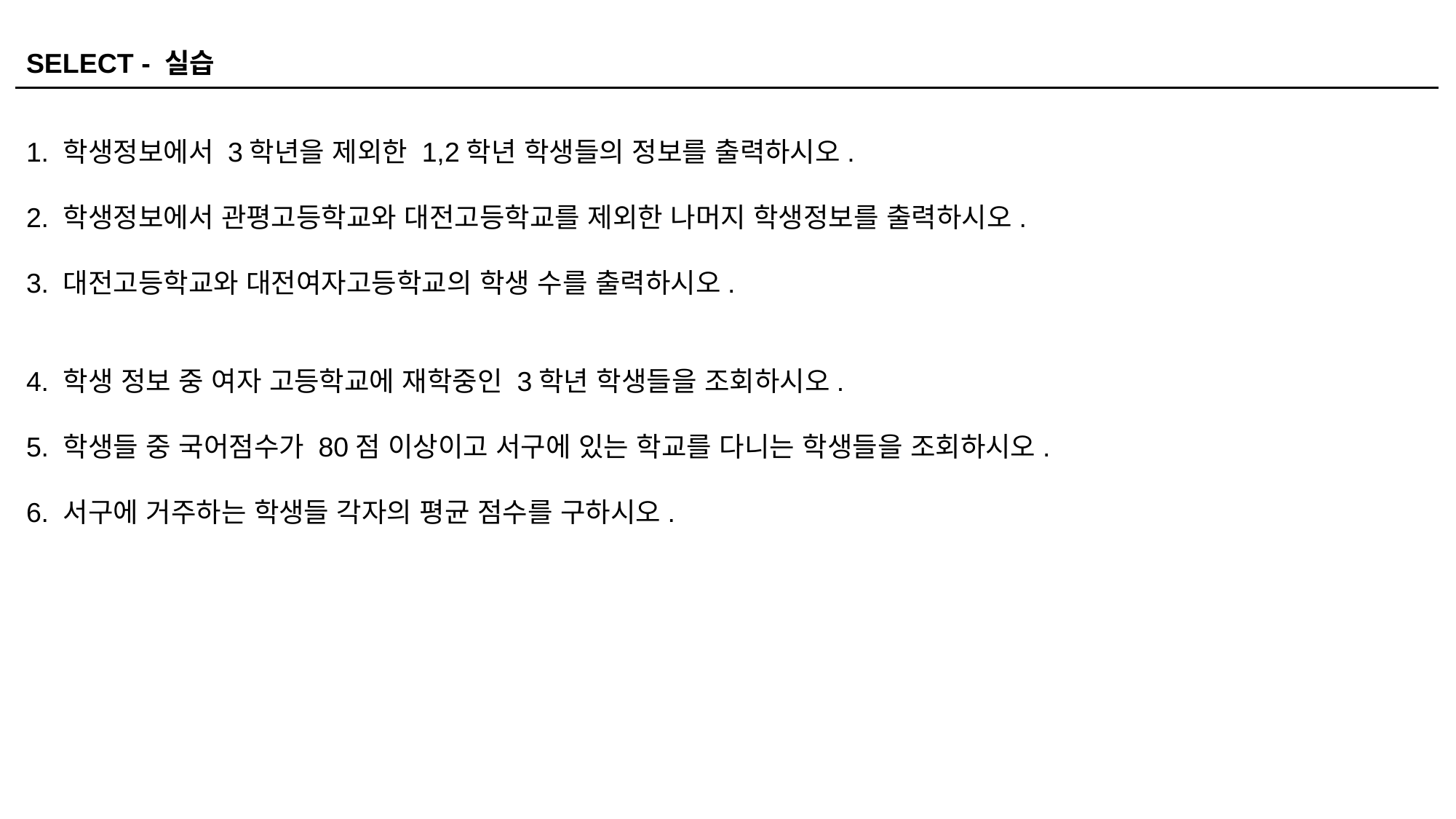

SELECT - 실습
1. 학생정보에서 3학년을 제외한 1,2학년 학생들의 정보를 출력하시오.

2. 학생정보에서 관평고등학교와 대전고등학교를 제외한 나머지 학생정보를 출력하시오.

3. 대전고등학교와 대전여자고등학교의 학생 수를 출력하시오.

4. 학생 정보 중 여자 고등학교에 재학중인 3학년 학생들을 조회하시오.

5. 학생들 중 국어점수가 80점 이상이고 서구에 있는 학교를 다니는 학생들을 조회하시오.

6. 서구에 거주하는 학생들 각자의 평균 점수를 구하시오.